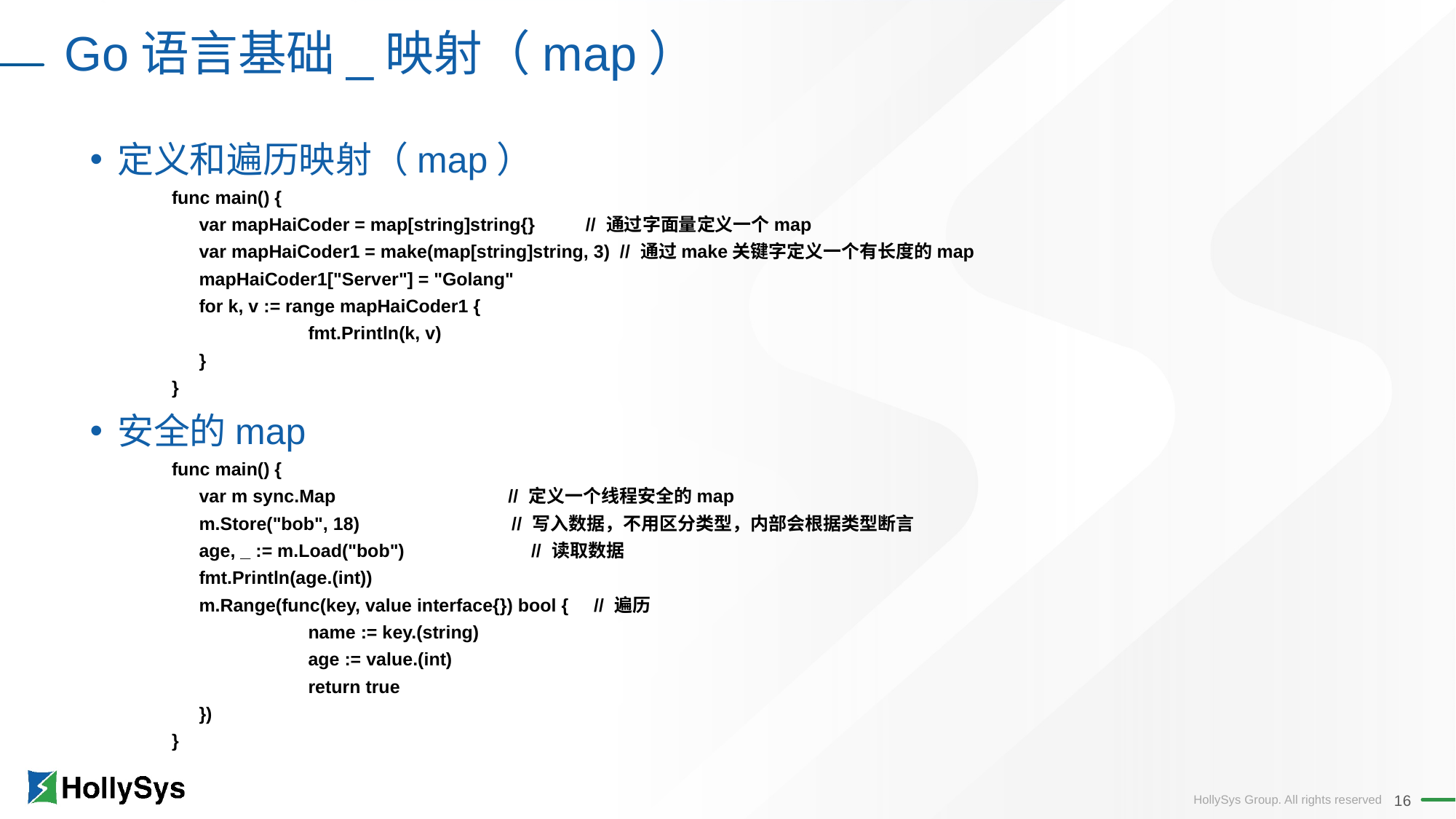

Go语言基础_映射（map）
定义和遍历映射（map）
func main() {
	var mapHaiCoder = map[string]string{}          // 通过字面量定义一个map
	var mapHaiCoder1 = make(map[string]string, 3)  // 通过make关键字定义一个有长度的map
	mapHaiCoder1["Server"] = "Golang"
	for k, v := range mapHaiCoder1 {
		fmt.Println(k, v)
	}
}
安全的map
func main() {
	var m sync.Map                                  // 定义一个线程安全的map
	m.Store("bob", 18)                              // 写入数据，不用区分类型，内部会根据类型断言
	age, _ := m.Load("bob")                         // 读取数据
	fmt.Println(age.(int))
	m.Range(func(key, value interface{}) bool {     // 遍历
		name := key.(string)
		age := value.(int)
		return true
	})
}